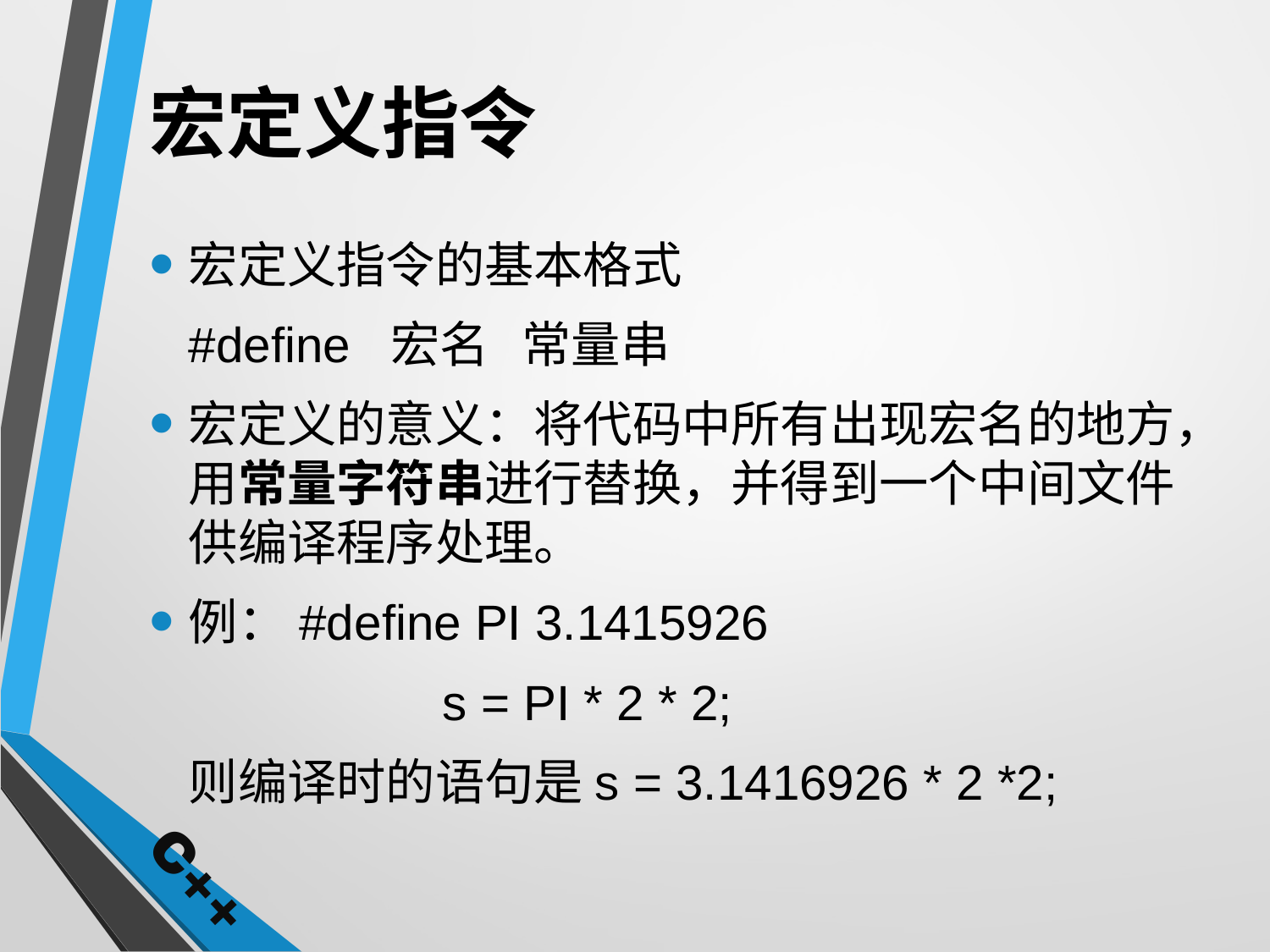

# 宏定义指令
宏定义指令的基本格式
	#define  宏名   常量串
宏定义的意义：将代码中所有出现宏名的地方，用常量字符串进行替换，并得到一个中间文件供编译程序处理。
例：#define PI 3.1415926
			s = PI * 2 * 2;
	则编译时的语句是s = 3.1416926 * 2 *2;